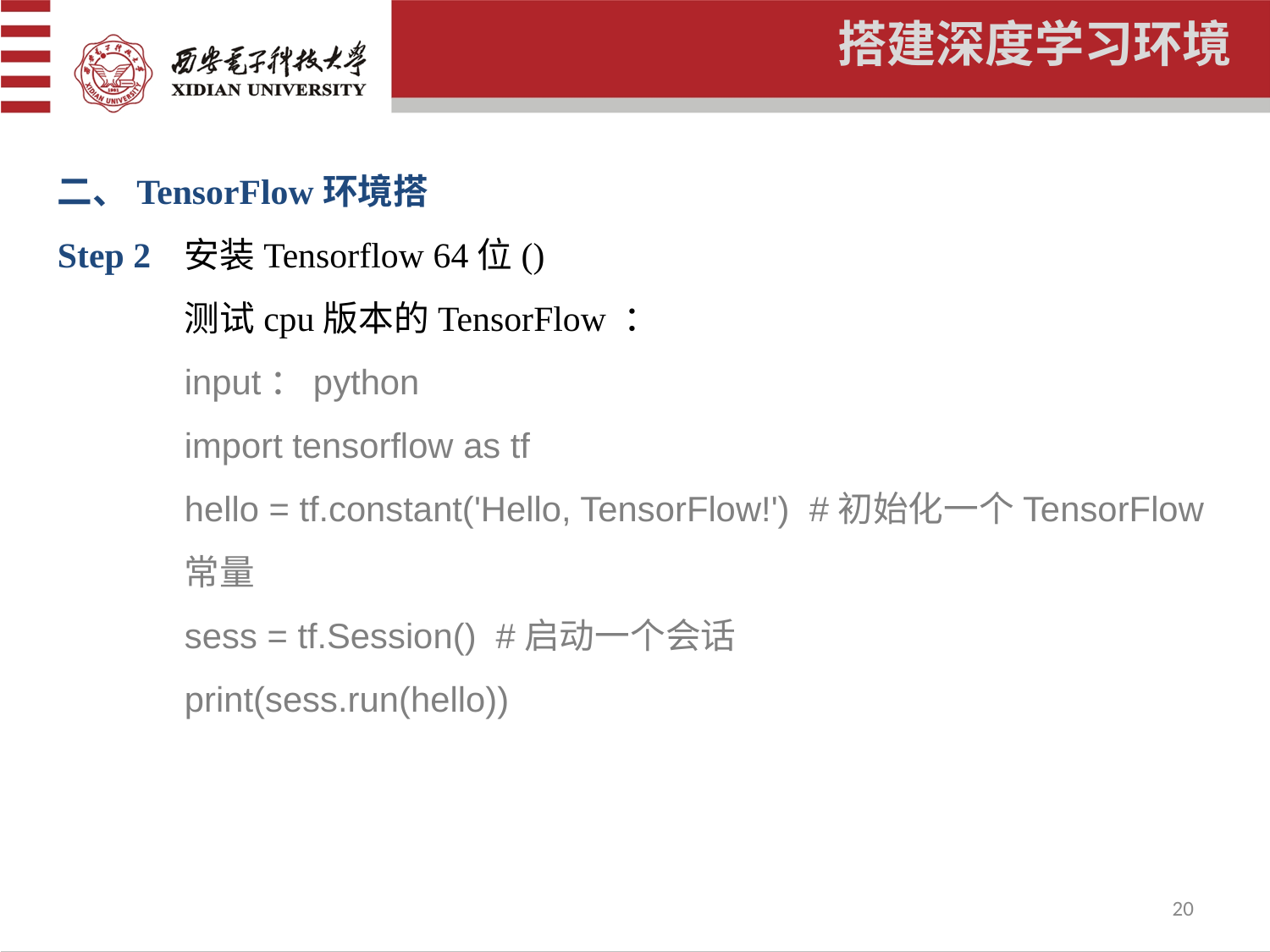

搭建深度学习环境
二、TensorFlow环境搭
Step 2	安装Tensorflow 64位()
	测试cpu版本的TensorFlow ：
input：python
import tensorflow as tf
hello = tf.constant('Hello, TensorFlow!')  #初始化一个TensorFlow常量
sess = tf.Session()  #启动一个会话
print(sess.run(hello))
20